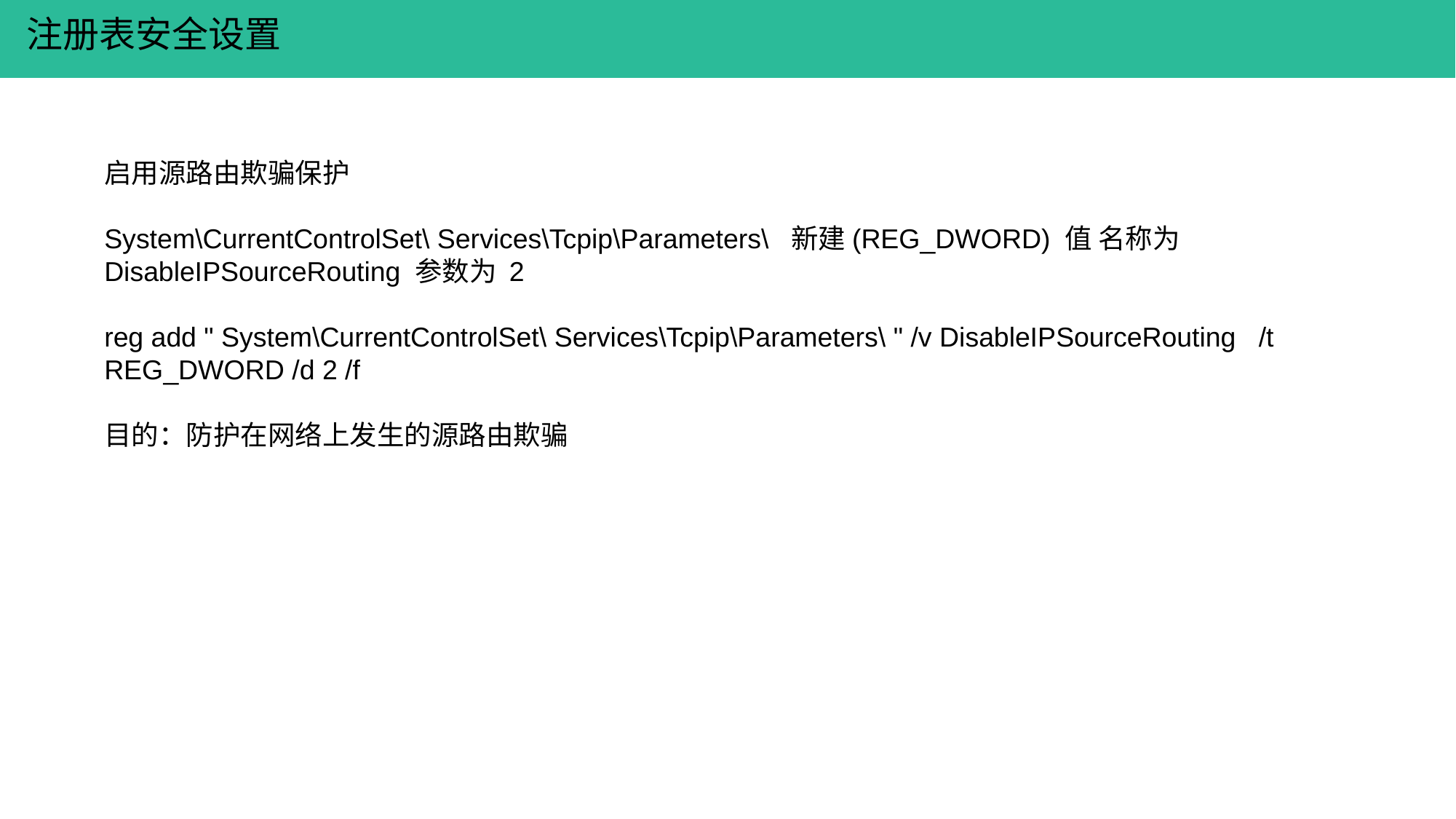

注册表安全设置
启用源路由欺骗保护

System\CurrentControlSet\ Services\Tcpip\Parameters\  新建(REG_DWORD) 值 名称为 DisableIPSourceRouting 参数为 2

reg add " System\CurrentControlSet\ Services\Tcpip\Parameters\ " /v DisableIPSourceRouting   /t REG_DWORD /d 2 /f

目的：防护在网络上发生的源路由欺骗